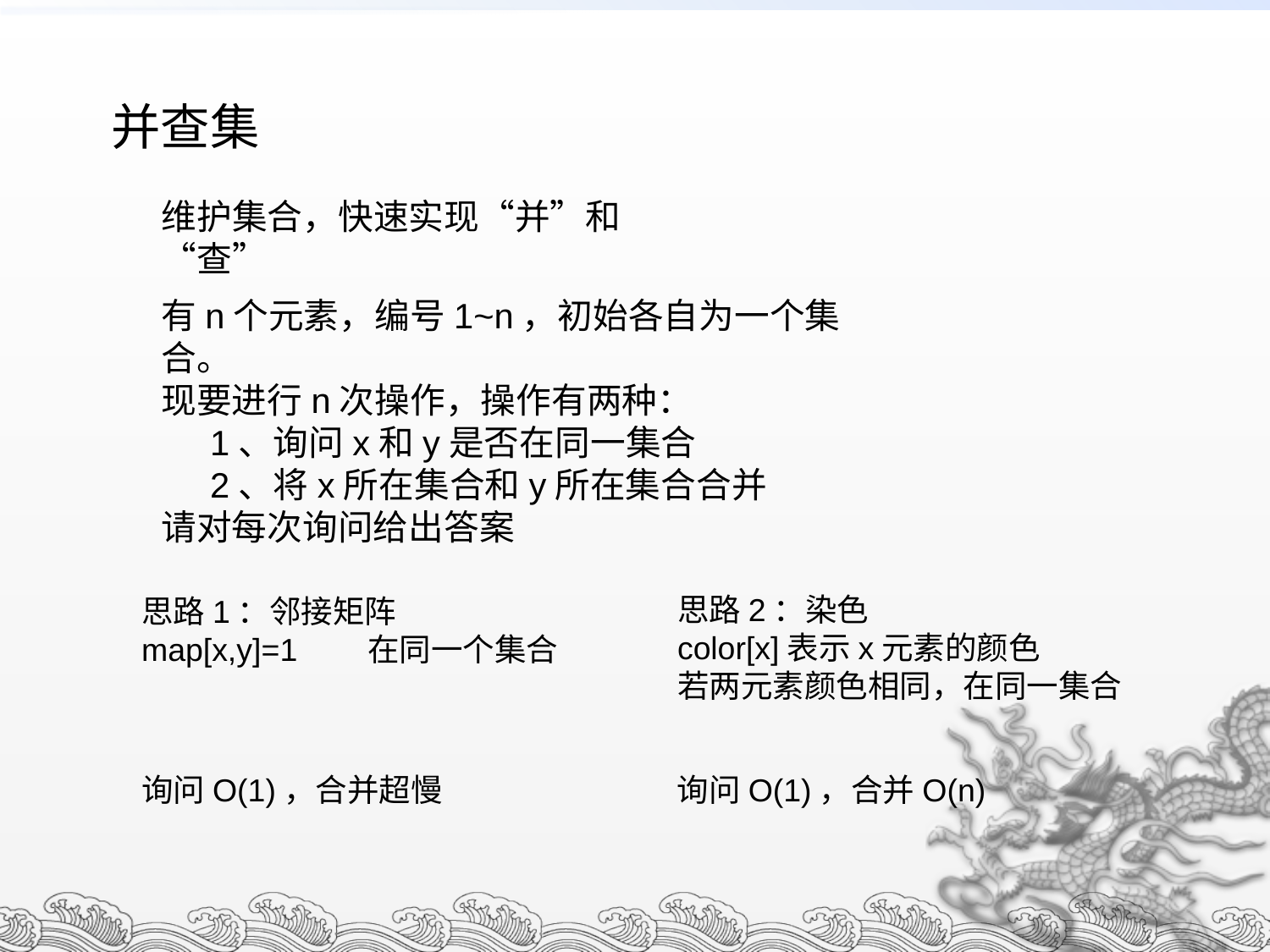

并查集
维护集合，快速实现“并”和“查”
有n个元素，编号1~n，初始各自为一个集合。
现要进行n次操作，操作有两种：
     1、询问x和y是否在同一集合
     2、将x所在集合和y所在集合合并
请对每次询问给出答案
思路2：染色
color[x]表示x元素的颜色
若两元素颜色相同，在同一集合
思路1：邻接矩阵
map[x,y]=1       在同一个集合
询问O(1)，合并超慢
询问O(1)，合并O(n)